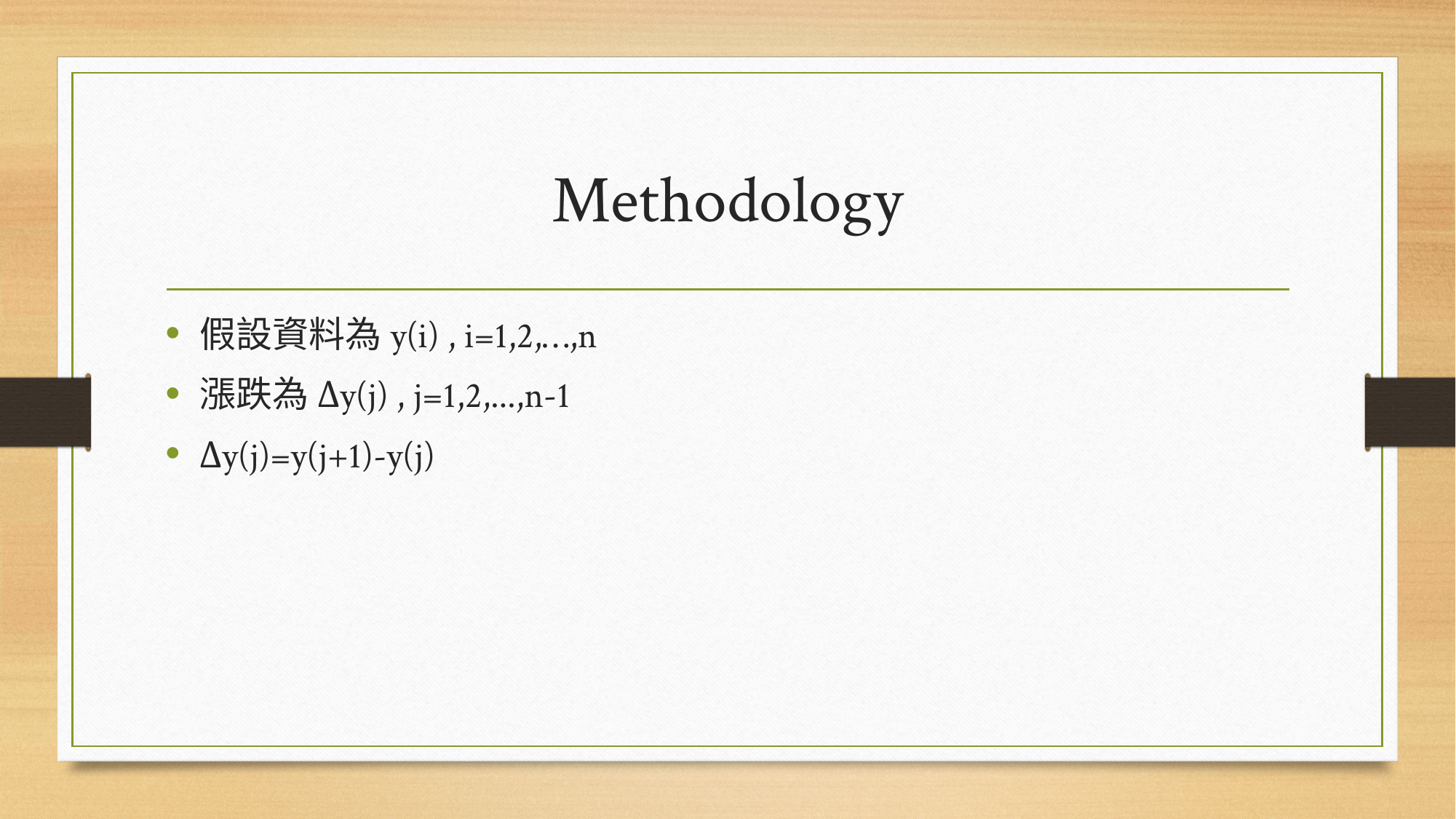

# Methodology
假設資料為y(i) , i=1,2,…,n
漲跌為Δy(j) , j=1,2,...,n-1
Δy(j)=y(j+1)-y(j)